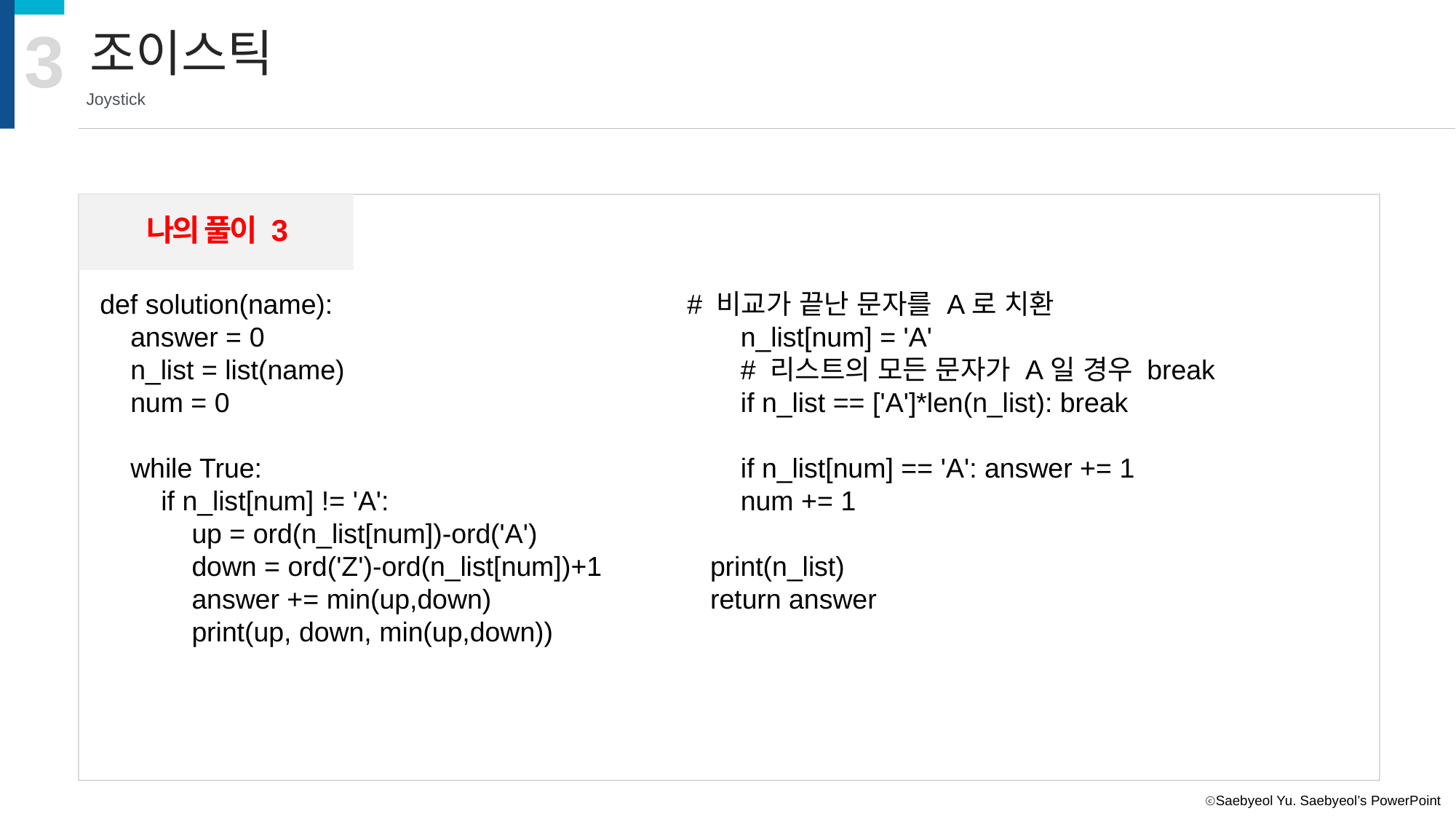

3
조이스틱
Joystick

나의 풀이 3
def solution(name):
    answer = 0
    n_list = list(name)
    num = 0

    while True:
        if n_list[num] != 'A':
            up = ord(n_list[num])-ord('A')
            down = ord('Z')-ord(n_list[num])+1
            answer += min(up,down)
            print(up, down, min(up,down))
 # 비교가 끝난 문자를 A로 치환
        n_list[num] = 'A'
        # 리스트의 모든 문자가 A일 경우 break
        if n_list == ['A']*len(n_list): break

        if n_list[num] == 'A': answer += 1
        num += 1

    print(n_list)
    return answer